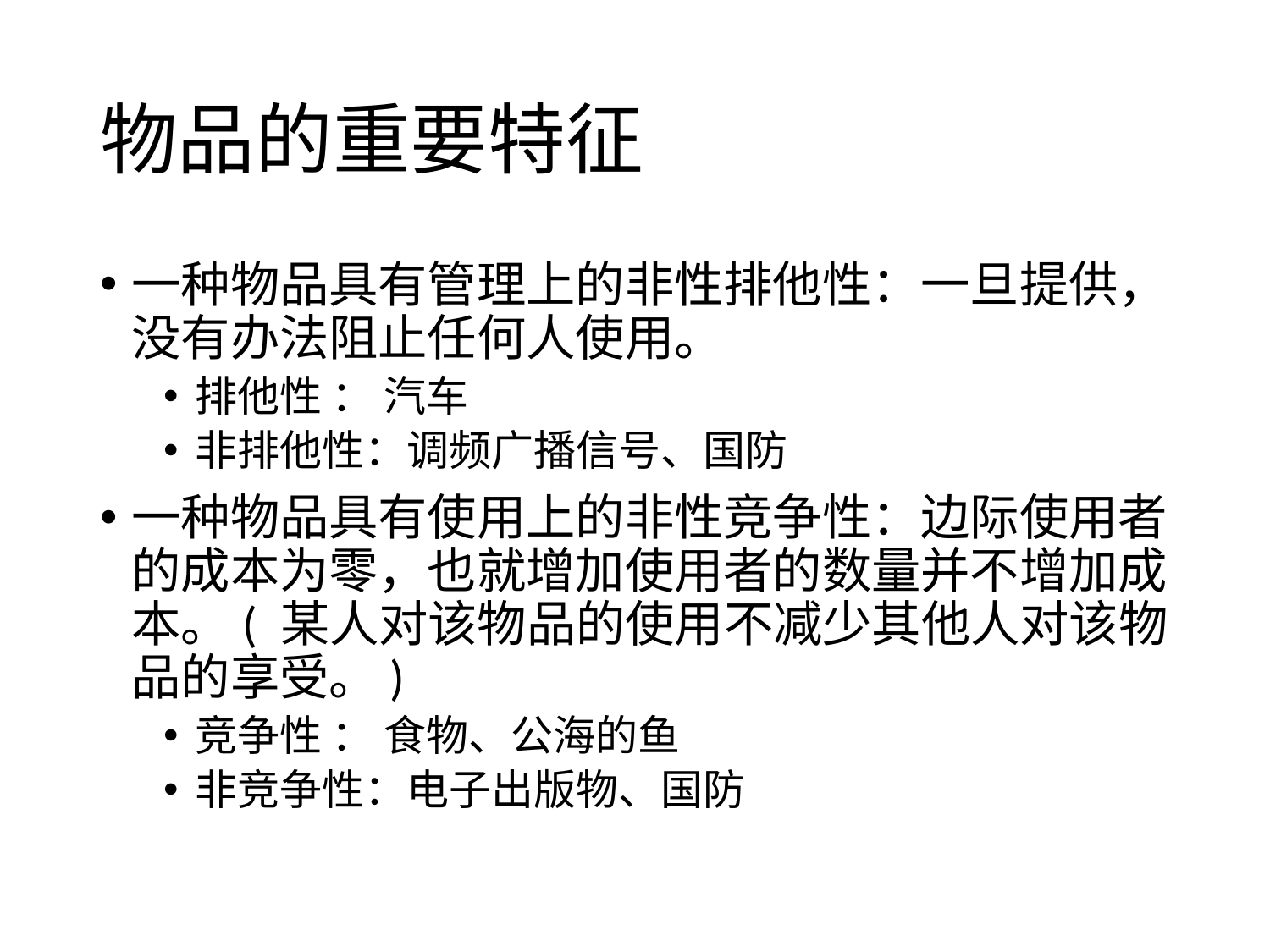

# 物品的重要特征
一种物品具有管理上的非性排他性：一旦提供，没有办法阻止任何人使用。
排他性 ： 汽车
非排他性：调频广播信号、国防
一种物品具有使用上的非性竞争性：边际使用者的成本为零，也就增加使用者的数量并不增加成本。( 某人对该物品的使用不减少其他人对该物品的享受。)
竞争性 ： 食物、公海的鱼
非竞争性：电子出版物、国防